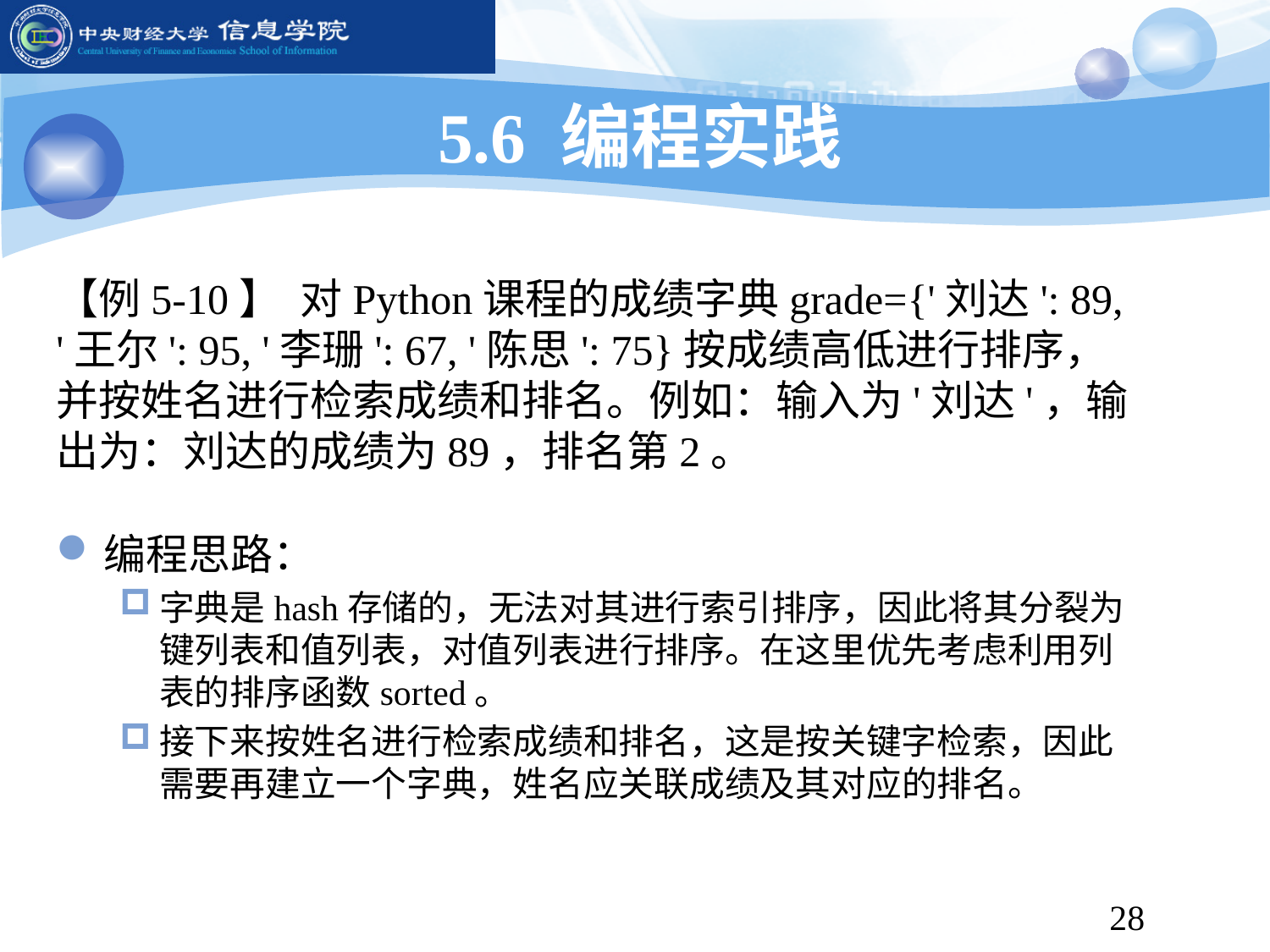

# 5.6 编程实践
【例5-10】  对Python课程的成绩字典grade={'刘达': 89, '王尔': 95, '李珊': 67, '陈思': 75}按成绩高低进行排序，并按姓名进行检索成绩和排名。例如：输入为'刘达'，输出为：刘达的成绩为89，排名第2。

编程思路：
字典是hash存储的，无法对其进行索引排序，因此将其分裂为键列表和值列表，对值列表进行排序。在这里优先考虑利用列表的排序函数sorted。
接下来按姓名进行检索成绩和排名，这是按关键字检索，因此需要再建立一个字典，姓名应关联成绩及其对应的排名。